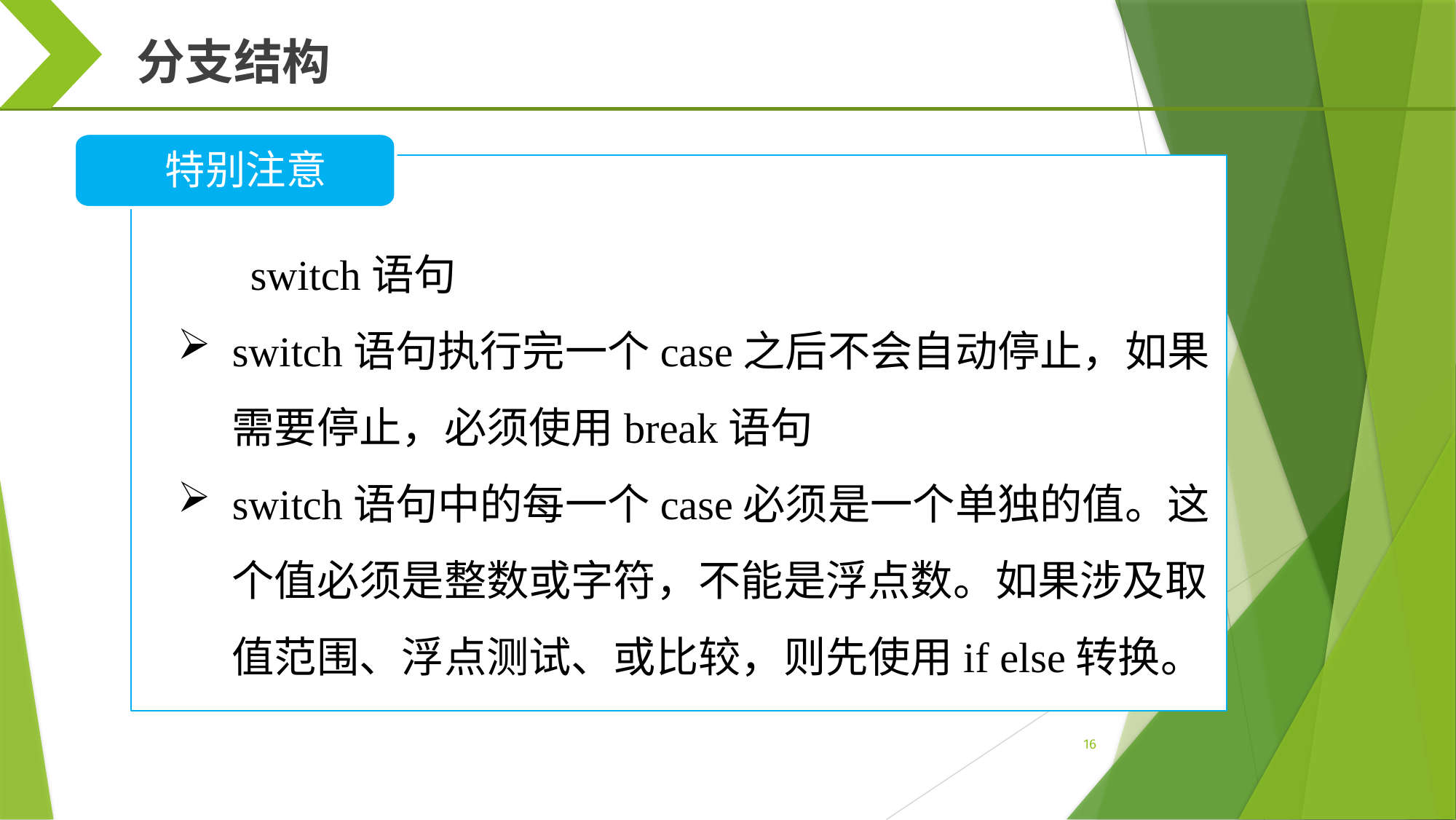

分支结构

特别注意
switch语句
switch语句执行完一个case之后不会自动停止，如果需要停止，必须使用break语句
switch语句中的每一个case必须是一个单独的值。这个值必须是整数或字符，不能是浮点数。如果涉及取值范围、浮点测试、或比较，则先使用if else转换。
16